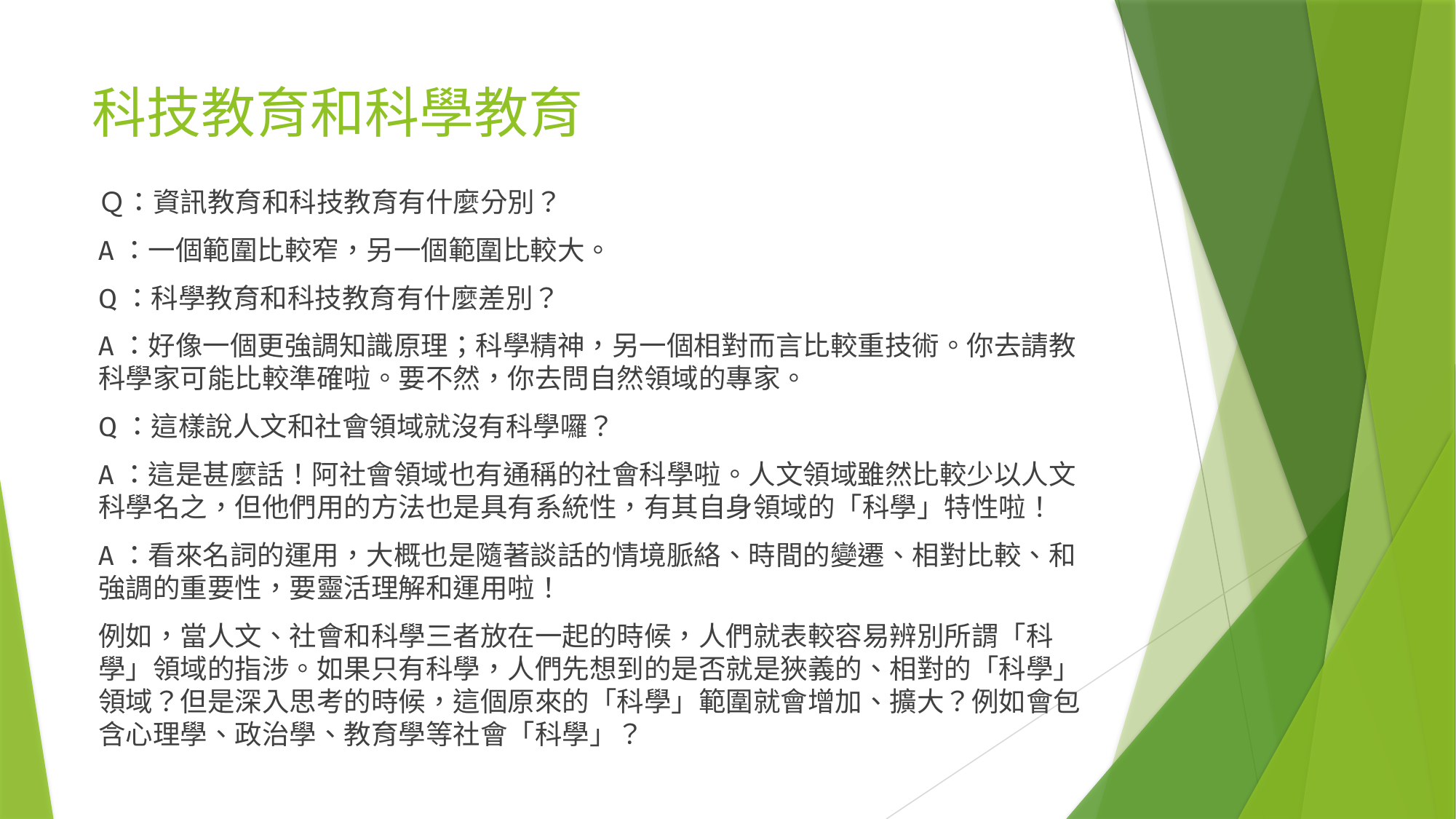

# 科技教育和科學教育
Ｑ：資訊教育和科技教育有什麼分別？
A：一個範圍比較窄，另一個範圍比較大。
Q：科學教育和科技教育有什麼差別？
A：好像一個更強調知識原理；科學精神，另一個相對而言比較重技術。你去請教科學家可能比較準確啦。要不然，你去問自然領域的專家。
Q：這樣說人文和社會領域就沒有科學囉？
A：這是甚麼話！阿社會領域也有通稱的社會科學啦。人文領域雖然比較少以人文科學名之，但他們用的方法也是具有系統性，有其自身領域的「科學」特性啦！
A：看來名詞的運用，大概也是隨著談話的情境脈絡、時間的變遷、相對比較、和強調的重要性，要靈活理解和運用啦！
例如，當人文、社會和科學三者放在一起的時候，人們就表較容易辨別所謂「科學」領域的指涉。如果只有科學，人們先想到的是否就是狹義的、相對的「科學」領域？但是深入思考的時候，這個原來的「科學」範圍就會增加、擴大？例如會包含心理學、政治學、教育學等社會「科學」？